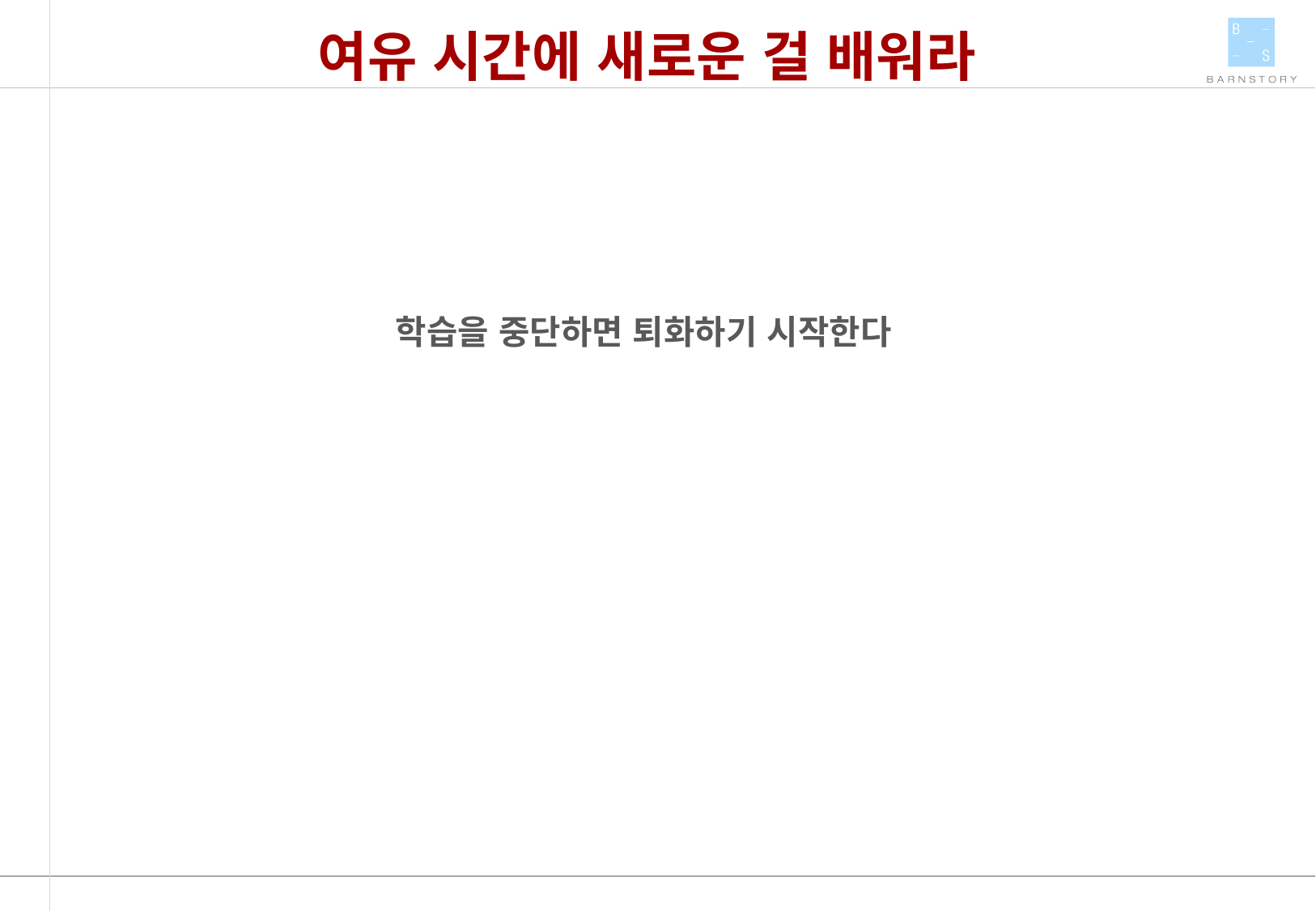

여유 시간에 새로운 걸 배워라
학습을 중단하면 퇴화하기 시작한다